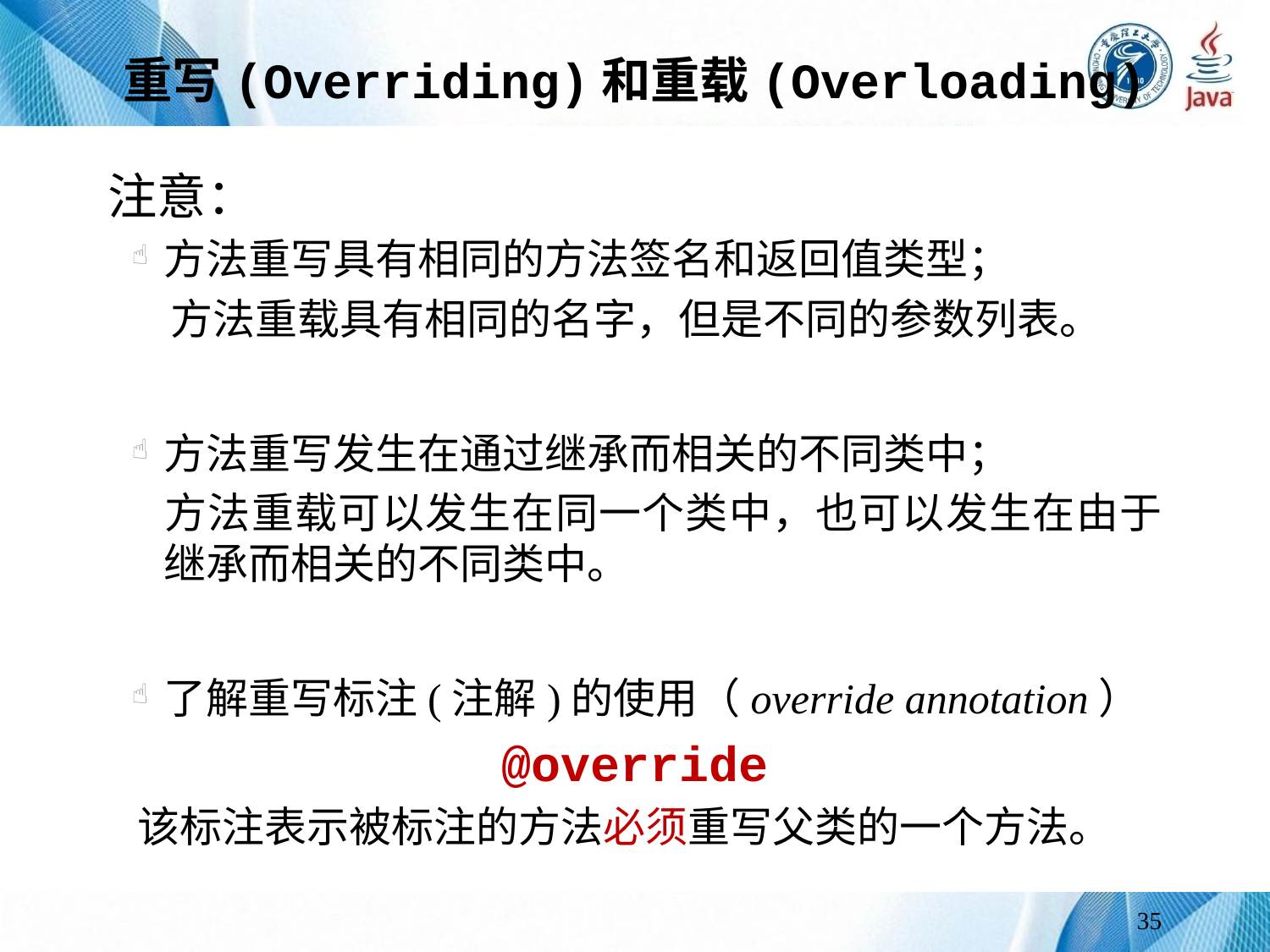

# 重写(Overriding)和重载(Overloading)
注意：
方法重写具有相同的方法签名和返回值类型；
   方法重载具有相同的名字，但是不同的参数列表。

方法重写发生在通过继承而相关的不同类中；
	方法重载可以发生在同一个类中，也可以发生在由于继承而相关的不同类中。

了解重写标注(注解)的使用（override annotation）
@override
  该标注表示被标注的方法必须重写父类的一个方法。

35